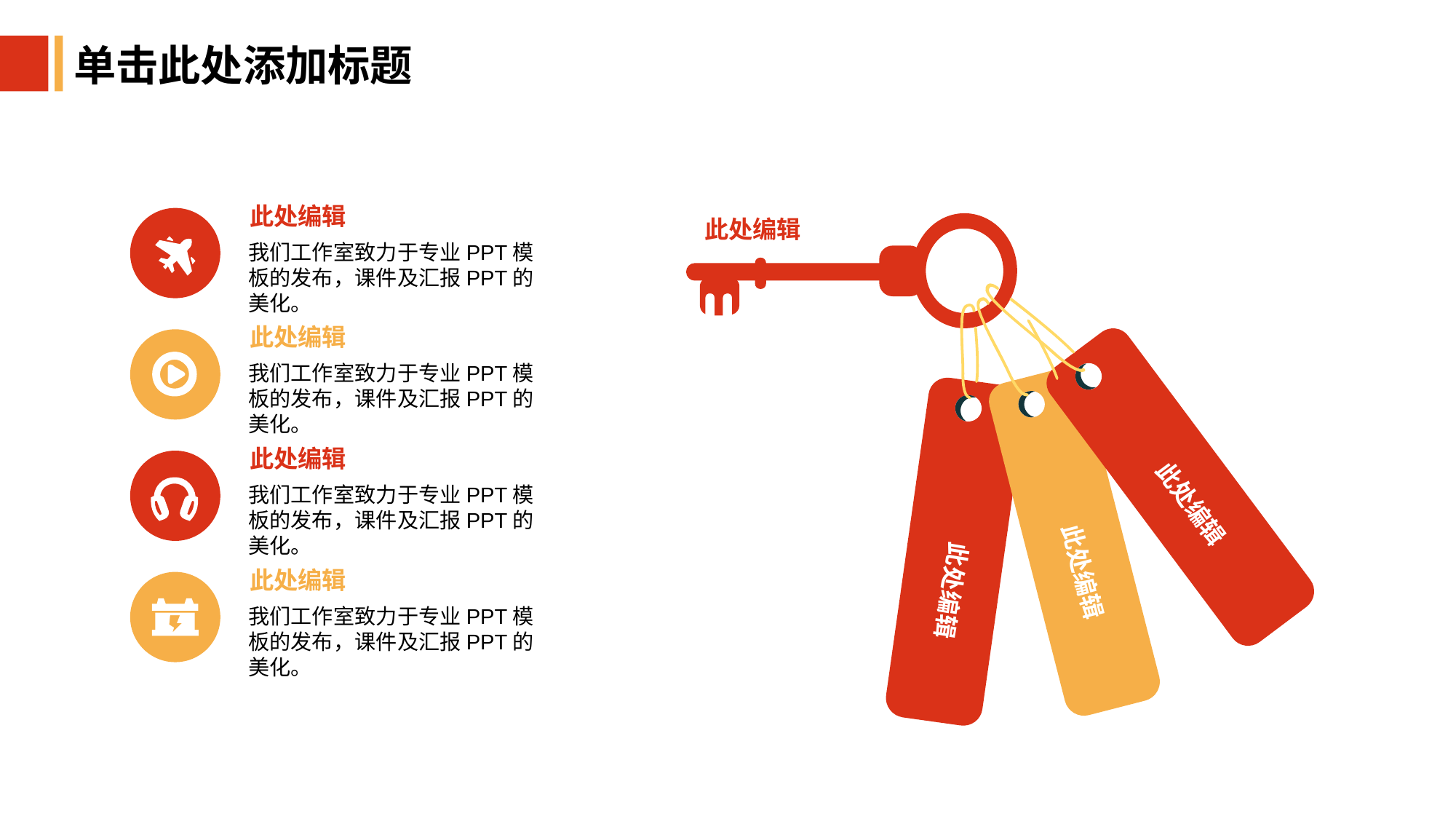

单击此处添加标题

此处编辑
我们工作室致力于专业PPT模板的发布，课件及汇报PPT的美化。

此处编辑

此处编辑
此处编辑
此处编辑
此处编辑
我们工作室致力于专业PPT模板的发布，课件及汇报PPT的美化。

此处编辑
我们工作室致力于专业PPT模板的发布，课件及汇报PPT的美化。

此处编辑
我们工作室致力于专业PPT模板的发布，课件及汇报PPT的美化。